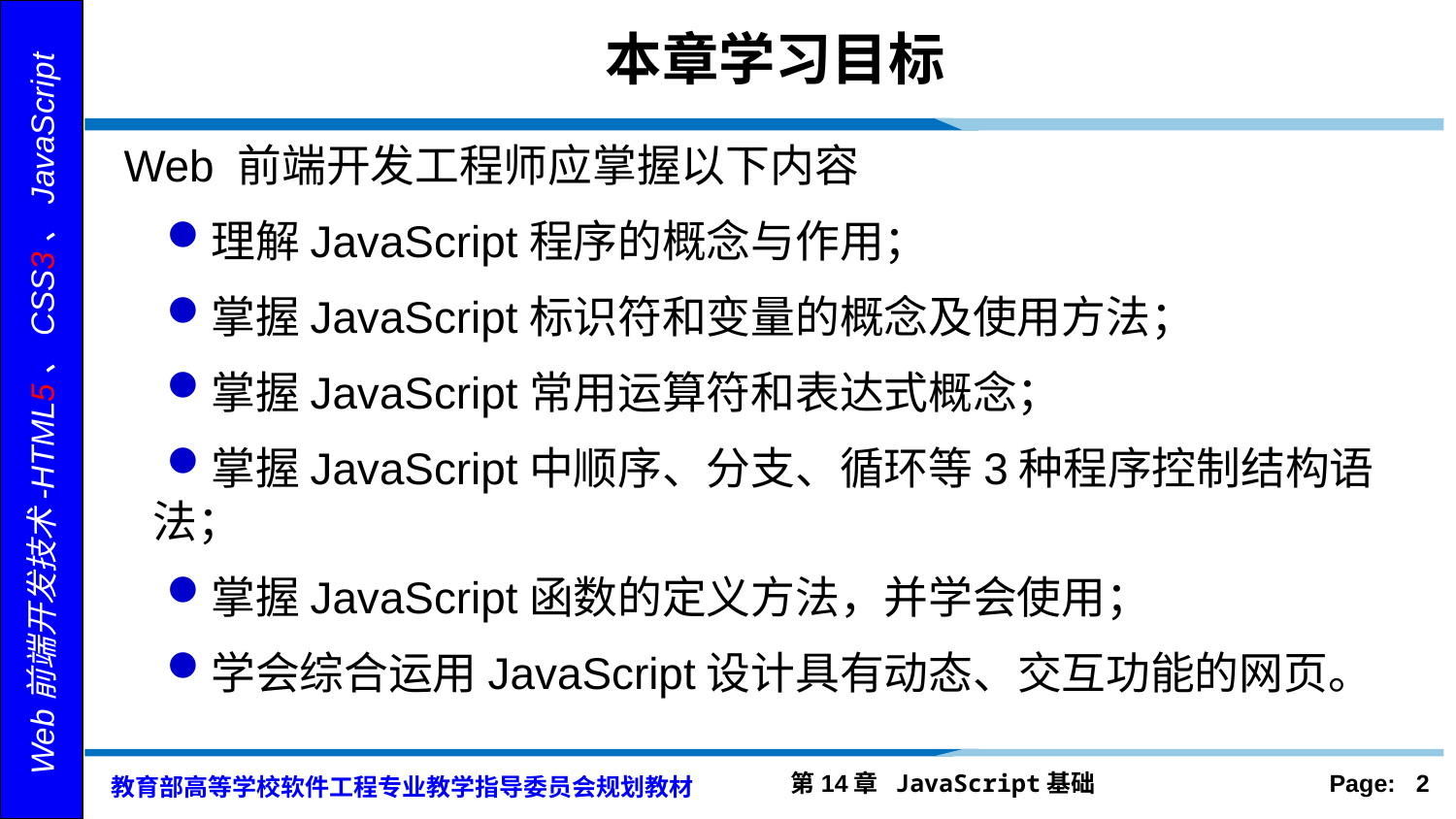

# 本章学习目标
Web 前端开发工程师应掌握以下内容
理解JavaScript程序的概念与作用；
掌握JavaScript标识符和变量的概念及使用方法；
掌握JavaScript常用运算符和表达式概念；
掌握JavaScript中顺序、分支、循环等3种程序控制结构语法；
掌握JavaScript函数的定义方法，并学会使用；
学会综合运用JavaScript设计具有动态、交互功能的网页。